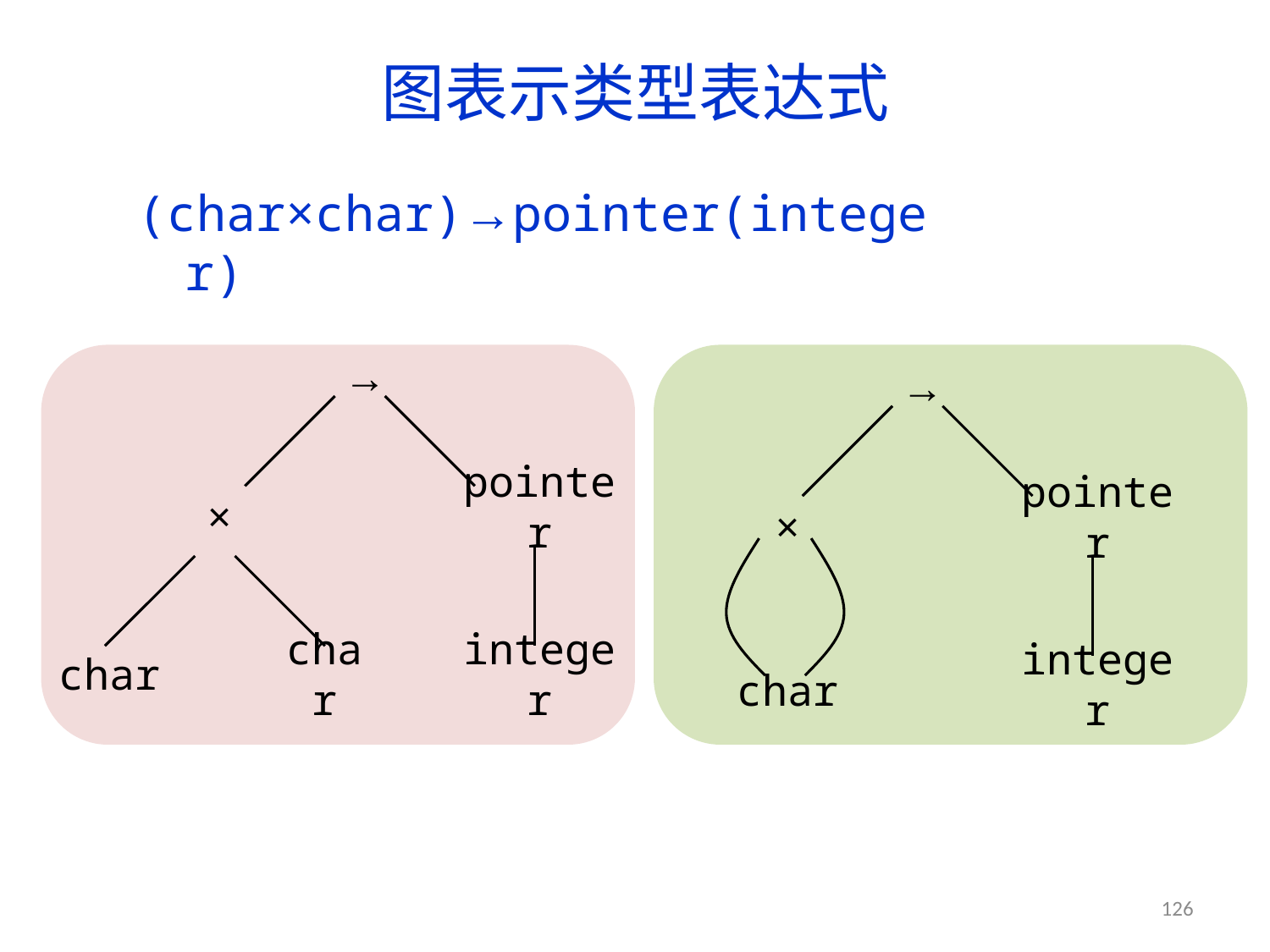

# 图表示类型表达式
(char×char)→pointer(integer)

→
pointer
×
char
char
integer
→
pointer
×
integer
char

126